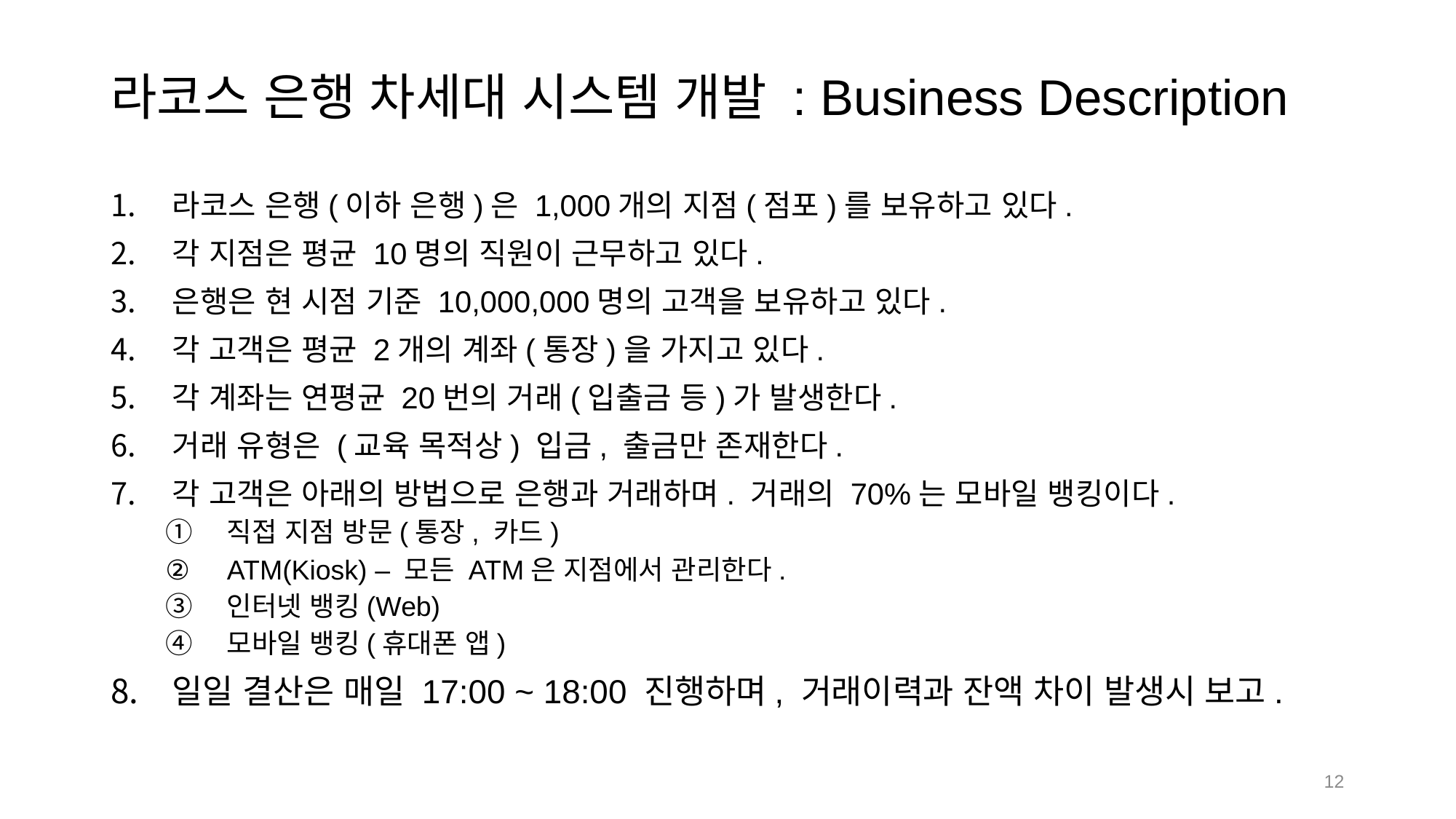

# 라코스 은행 차세대 시스템 개발 : Business Description
라코스 은행(이하 은행)은 1,000개의 지점(점포)를 보유하고 있다.
각 지점은 평균 10명의 직원이 근무하고 있다.
은행은 현 시점 기준 10,000,000명의 고객을 보유하고 있다.
각 고객은 평균 2개의 계좌(통장)을 가지고 있다.
각 계좌는 연평균 20번의 거래(입출금 등)가 발생한다.
거래 유형은 (교육 목적상) 입금, 출금만 존재한다.
각 고객은 아래의 방법으로 은행과 거래하며. 거래의 70%는 모바일 뱅킹이다.
직접 지점 방문(통장, 카드)
ATM(Kiosk) – 모든 ATM은 지점에서 관리한다.
인터넷 뱅킹(Web)
모바일 뱅킹(휴대폰 앱)
일일 결산은 매일 17:00 ~ 18:00 진행하며, 거래이력과 잔액 차이 발생시 보고.
12